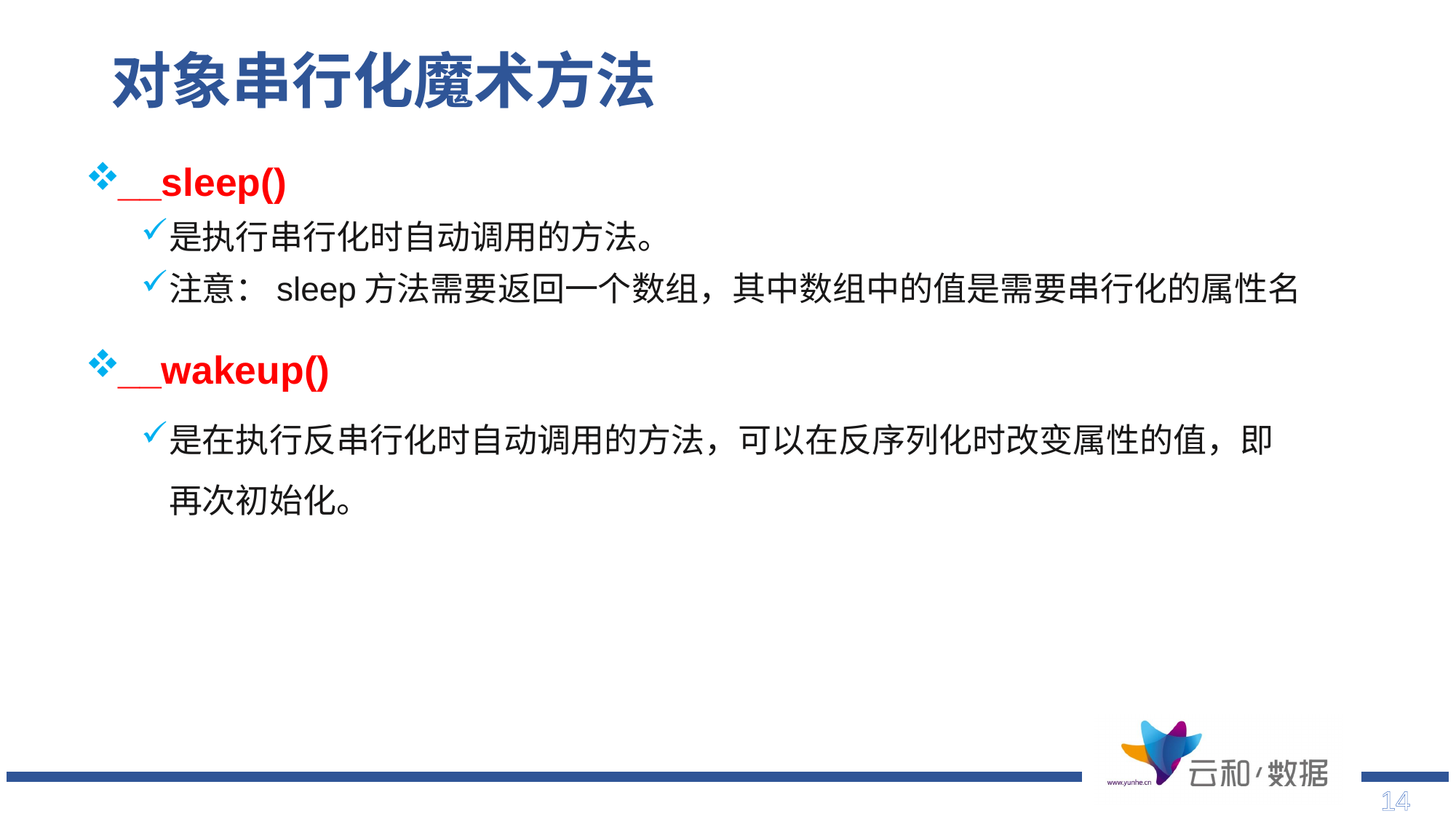

# 对象串行化魔术方法
__sleep()
是执行串行化时自动调用的方法。
注意：sleep方法需要返回一个数组，其中数组中的值是需要串行化的属性名
__wakeup()
是在执行反串行化时自动调用的方法，可以在反序列化时改变属性的值，即再次初始化。